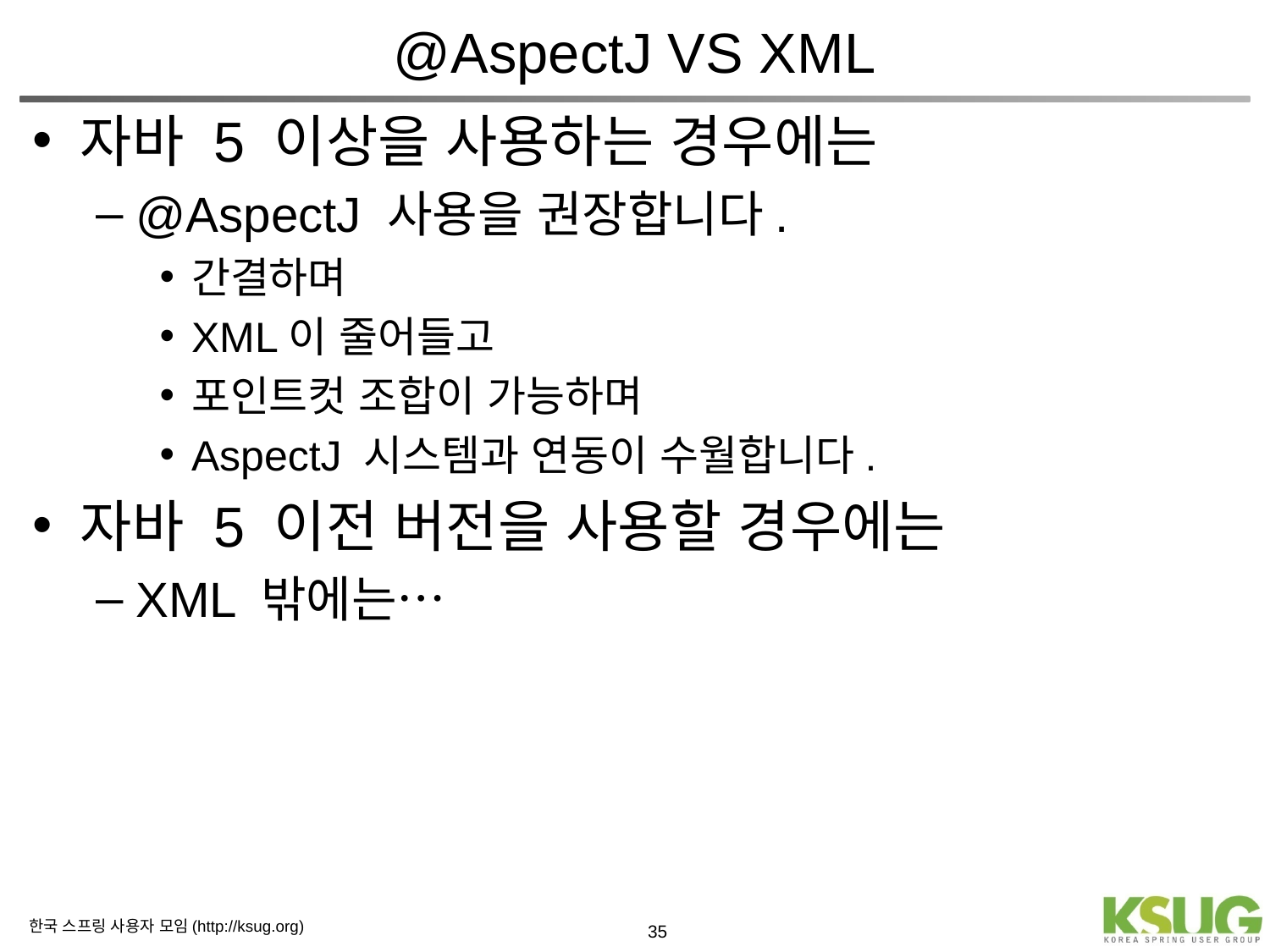

# @AspectJ VS XML
자바 5 이상을 사용하는 경우에는
@AspectJ 사용을 권장합니다.
간결하며
XML이 줄어들고
포인트컷 조합이 가능하며
AspectJ 시스템과 연동이 수월합니다.
자바 5 이전 버전을 사용할 경우에는
XML 밖에는…